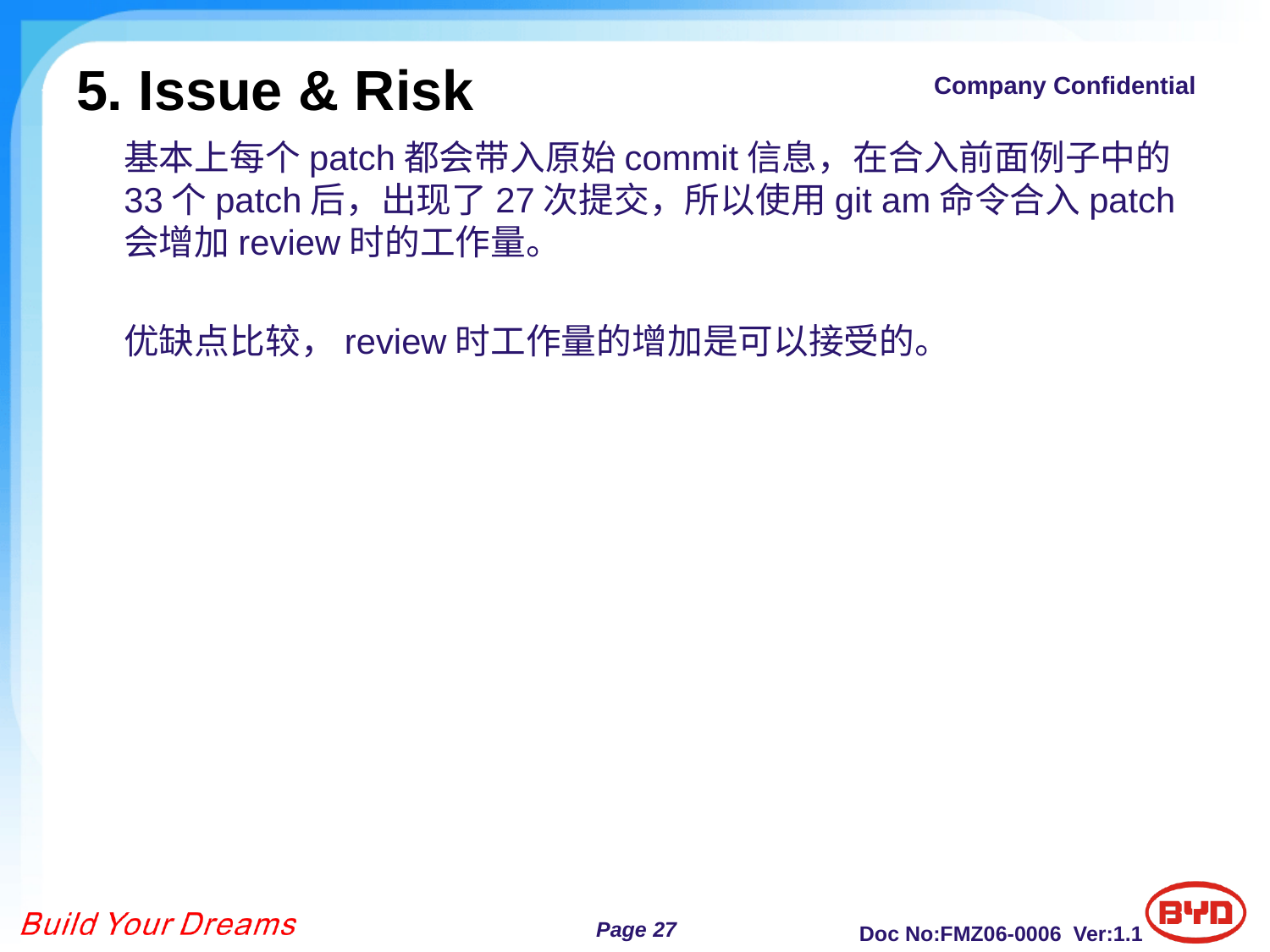

# 5. Issue & Risk
	基本上每个patch都会带入原始commit信息，在合入前面例子中的33个patch后，出现了27次提交，所以使用git am命令合入patch会增加review时的工作量。

	优缺点比较，review时工作量的增加是可以接受的。